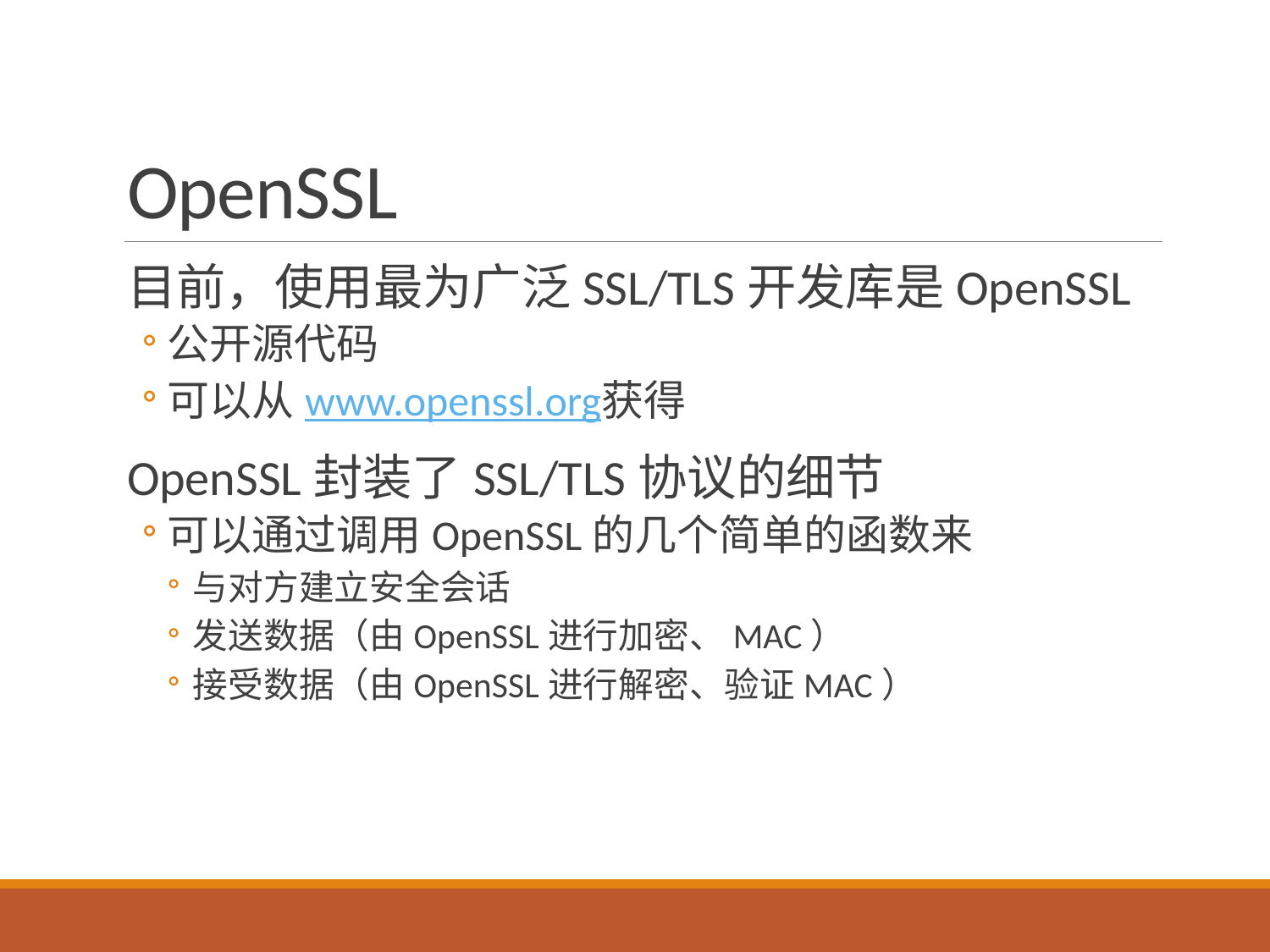

# OpenSSL
目前，使用最为广泛SSL/TLS开发库是OpenSSL
公开源代码
可以从www.openssl.org获得
OpenSSL封装了SSL/TLS协议的细节
可以通过调用OpenSSL的几个简单的函数来
与对方建立安全会话
发送数据（由OpenSSL进行加密、MAC）
接受数据（由OpenSSL进行解密、验证MAC）
71